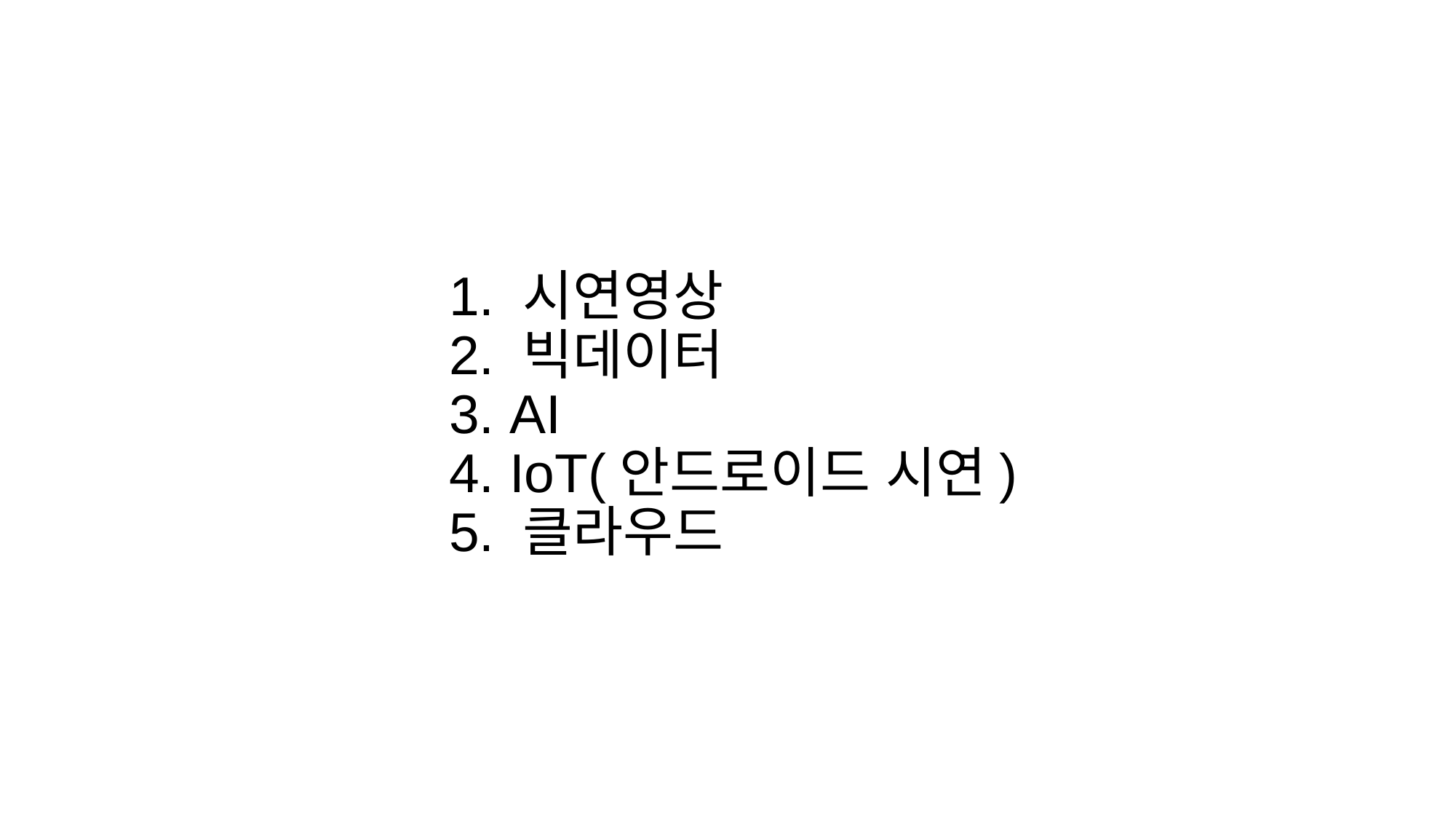

# 1. 시연영상 2. 빅데이터 3. AI 4. IoT(안드로이드 시연) 5. 클라우드